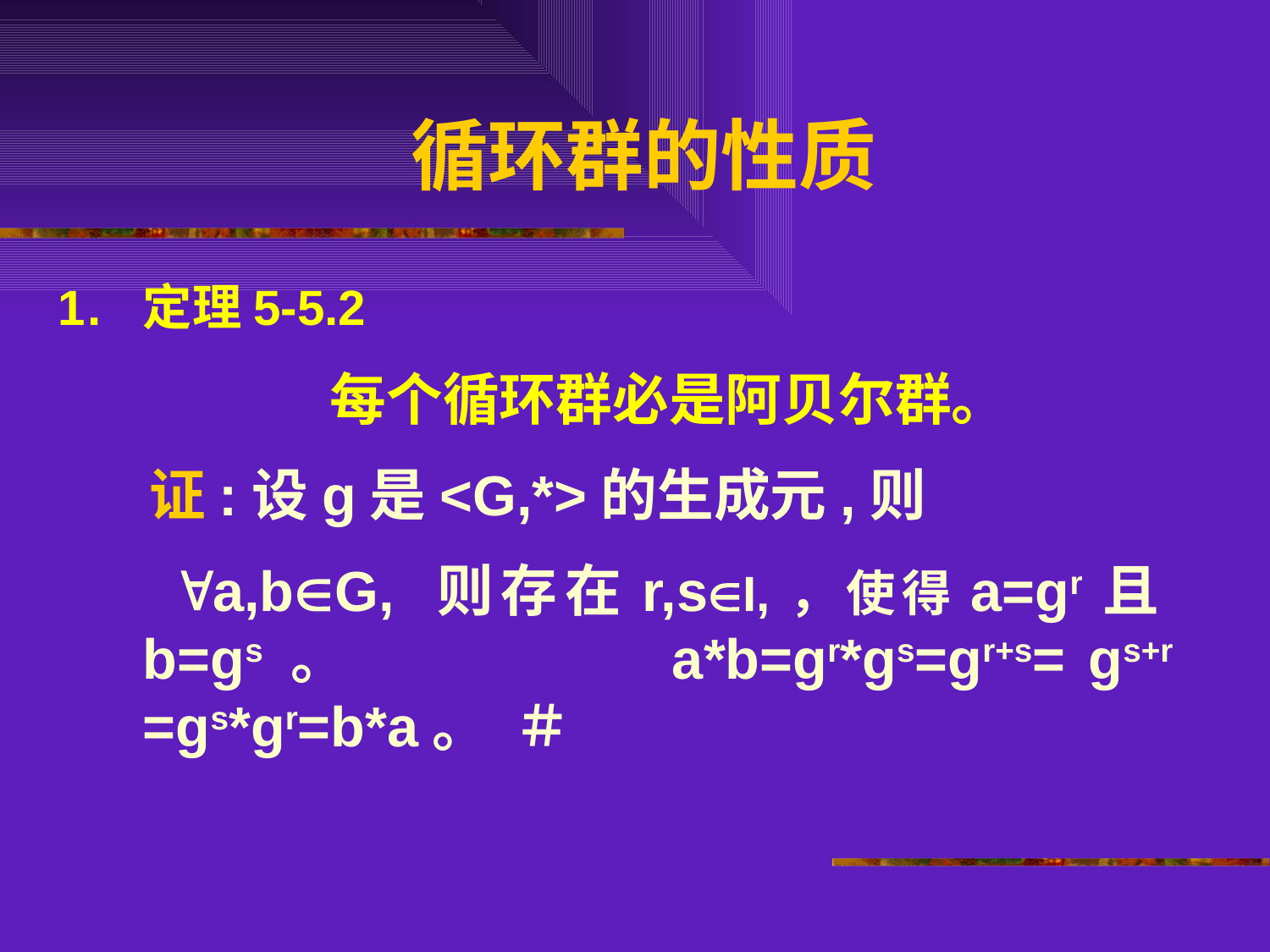

# 循环群的性质
定理5-5.2
                    每个循环群必是阿贝尔群。
      证:设g是<G,*>的生成元,则
     ∀a,b∈G, 则存在r,s∈I,，使得a=gr且b=gs。           a*b=gr*gs=gr+s= gs+r =gs*gr=b*a。  ＃